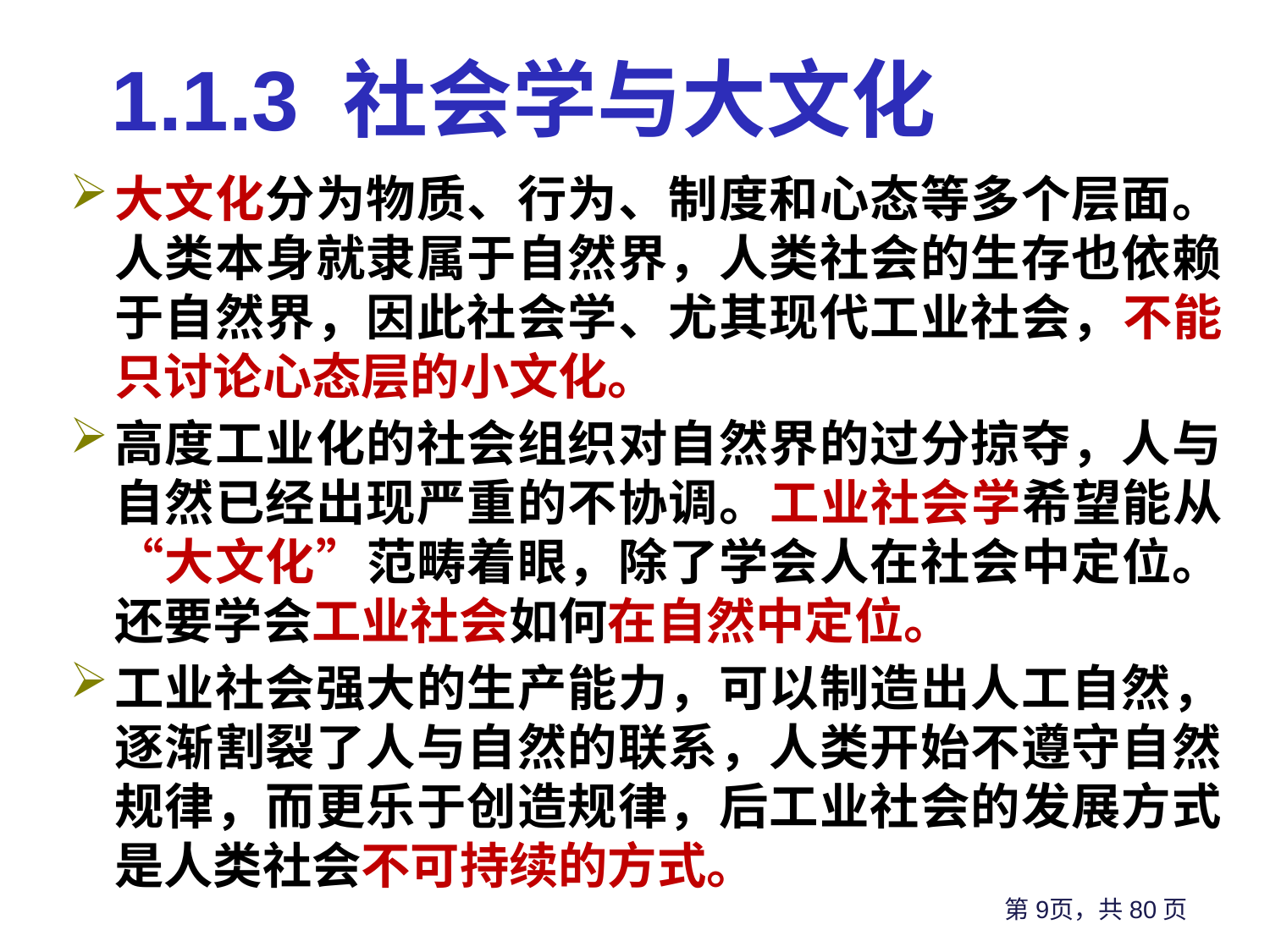

# 1.1.3 社会学与大文化
大文化分为物质、行为、制度和心态等多个层面。人类本身就隶属于自然界，人类社会的生存也依赖于自然界，因此社会学、尤其现代工业社会，不能只讨论心态层的小文化。
高度工业化的社会组织对自然界的过分掠夺，人与自然已经出现严重的不协调。工业社会学希望能从“大文化”范畴着眼，除了学会人在社会中定位。还要学会工业社会如何在自然中定位。
工业社会强大的生产能力，可以制造出人工自然，逐渐割裂了人与自然的联系，人类开始不遵守自然规律，而更乐于创造规律，后工业社会的发展方式是人类社会不可持续的方式。
第9页，共80页